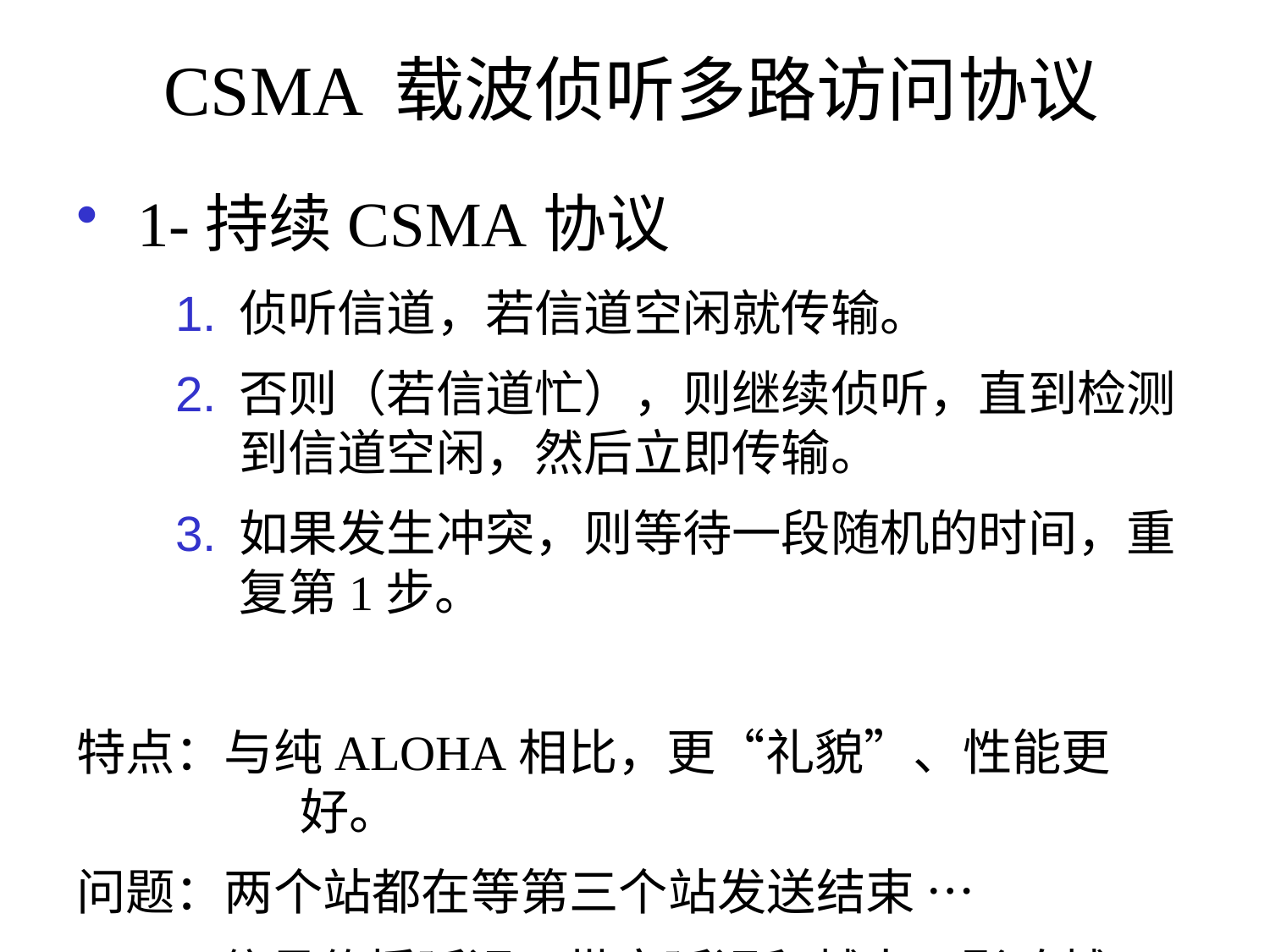

CSMA 载波侦听多路访问协议
1-持续CSMA协议
侦听信道，若信道空闲就传输。
否则（若信道忙），则继续侦听，直到检测到信道空闲，然后立即传输。
如果发生冲突，则等待一段随机的时间，重复第1步。

特点：与纯ALOHA相比，更“礼貌”、性能更好。
问题：两个站都在等第三个站发送结束 …
            信号传播延迟：带宽延迟积越大，影响越大。